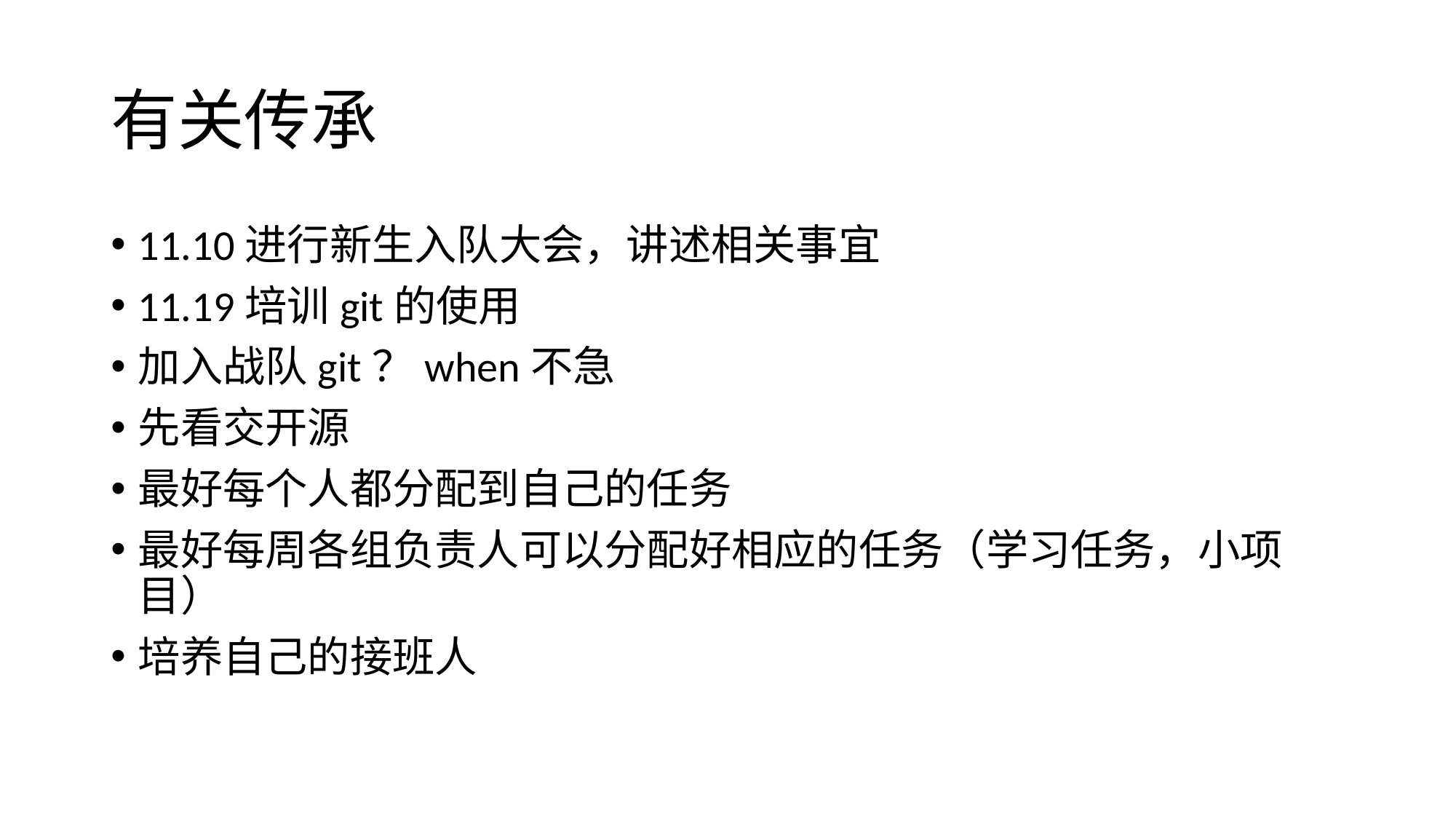

# 有关传承
11.10进行新生入队大会，讲述相关事宜
11.19培训git的使用
加入战队git？when不急
先看交开源
最好每个人都分配到自己的任务
最好每周各组负责人可以分配好相应的任务（学习任务，小项目）
培养自己的接班人